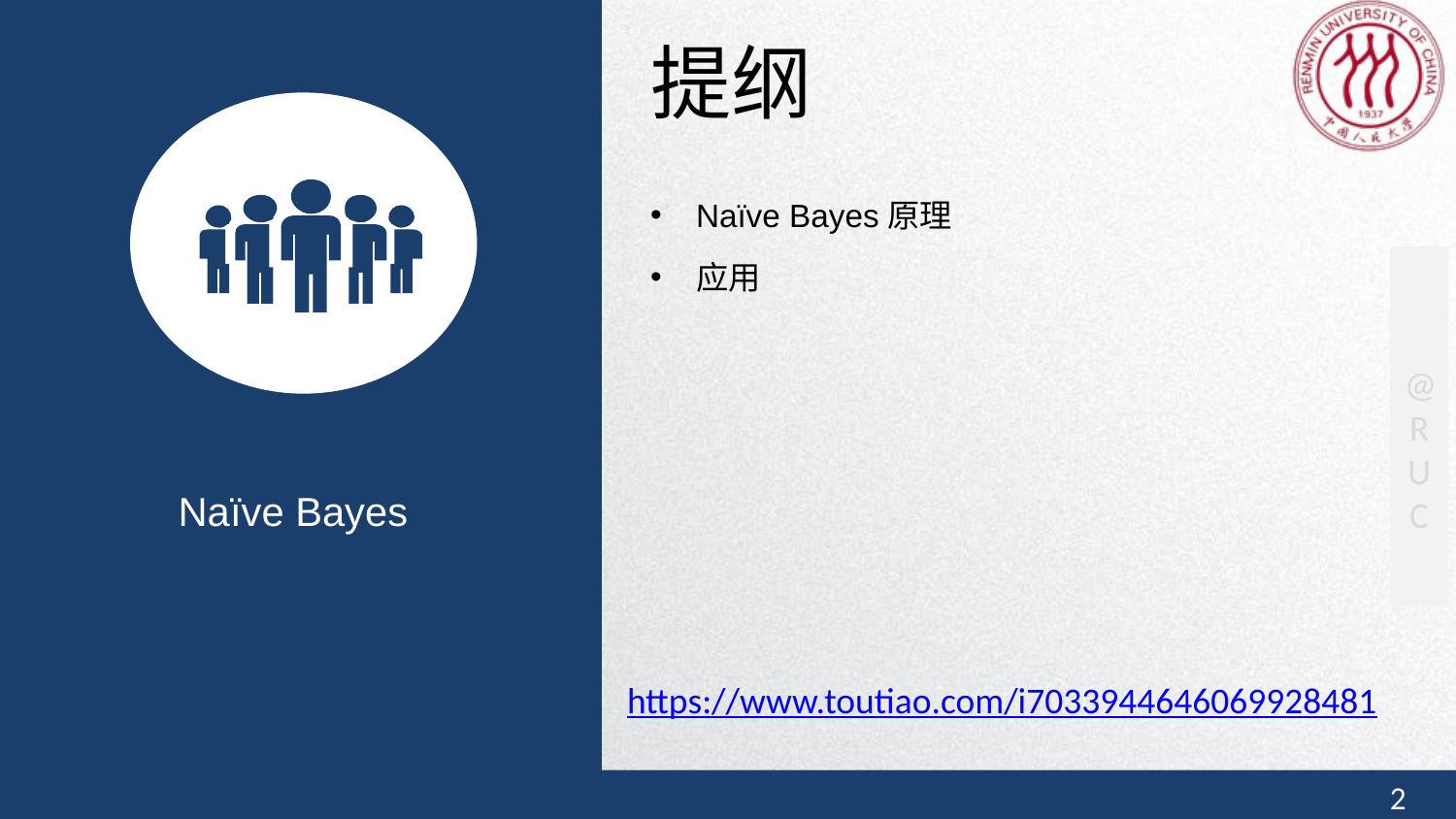

提纲

Naïve Bayes原理
应用
Naïve Bayes
https://www.toutiao.com/i7033944646069928481